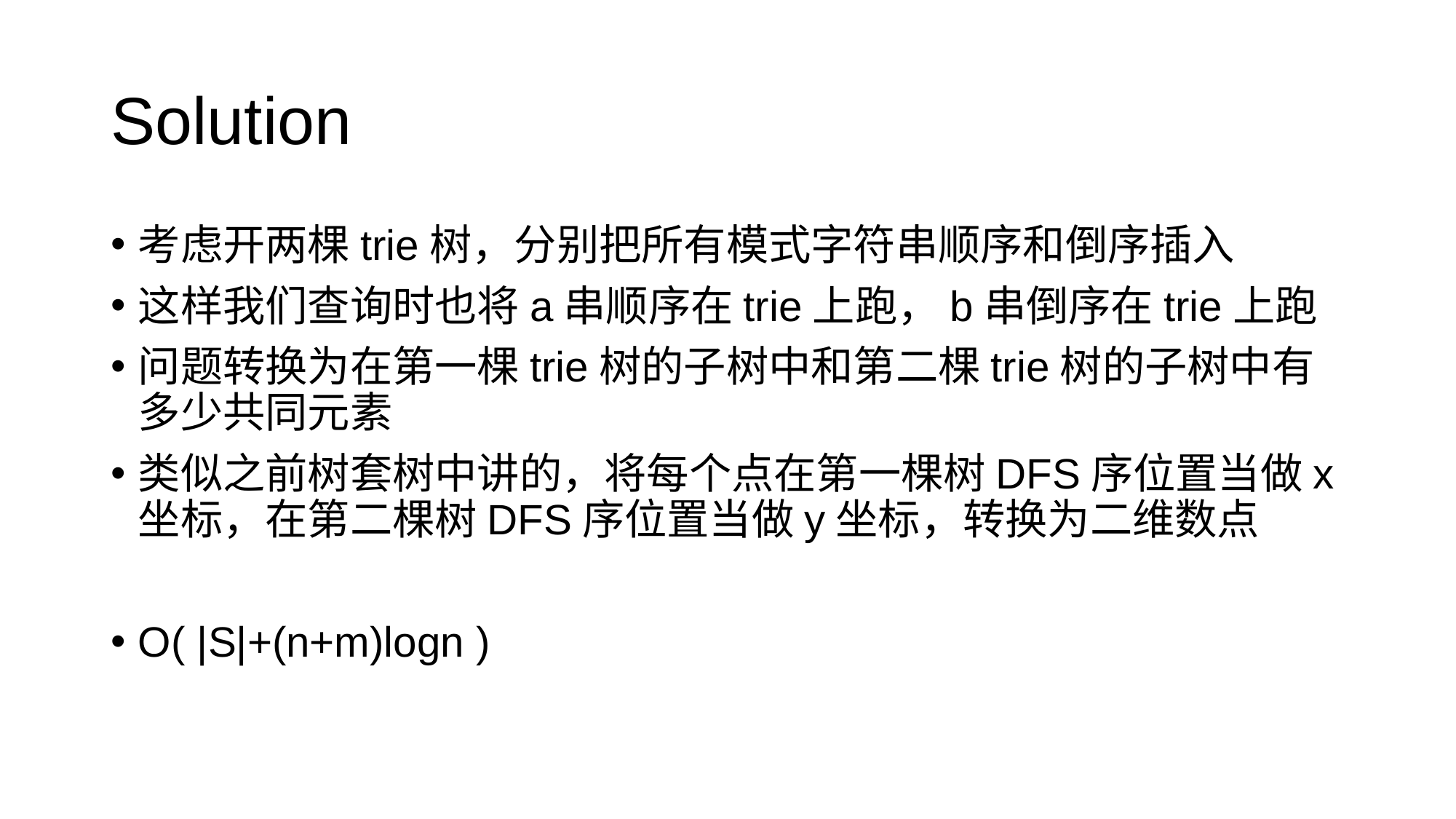

# Solution
考虑开两棵trie树，分别把所有模式字符串顺序和倒序插入
这样我们查询时也将a串顺序在trie上跑，b串倒序在trie上跑
问题转换为在第一棵trie树的子树中和第二棵trie树的子树中有多少共同元素
类似之前树套树中讲的，将每个点在第一棵树DFS序位置当做x坐标，在第二棵树DFS序位置当做y坐标，转换为二维数点

O( |S|+(n+m)logn )